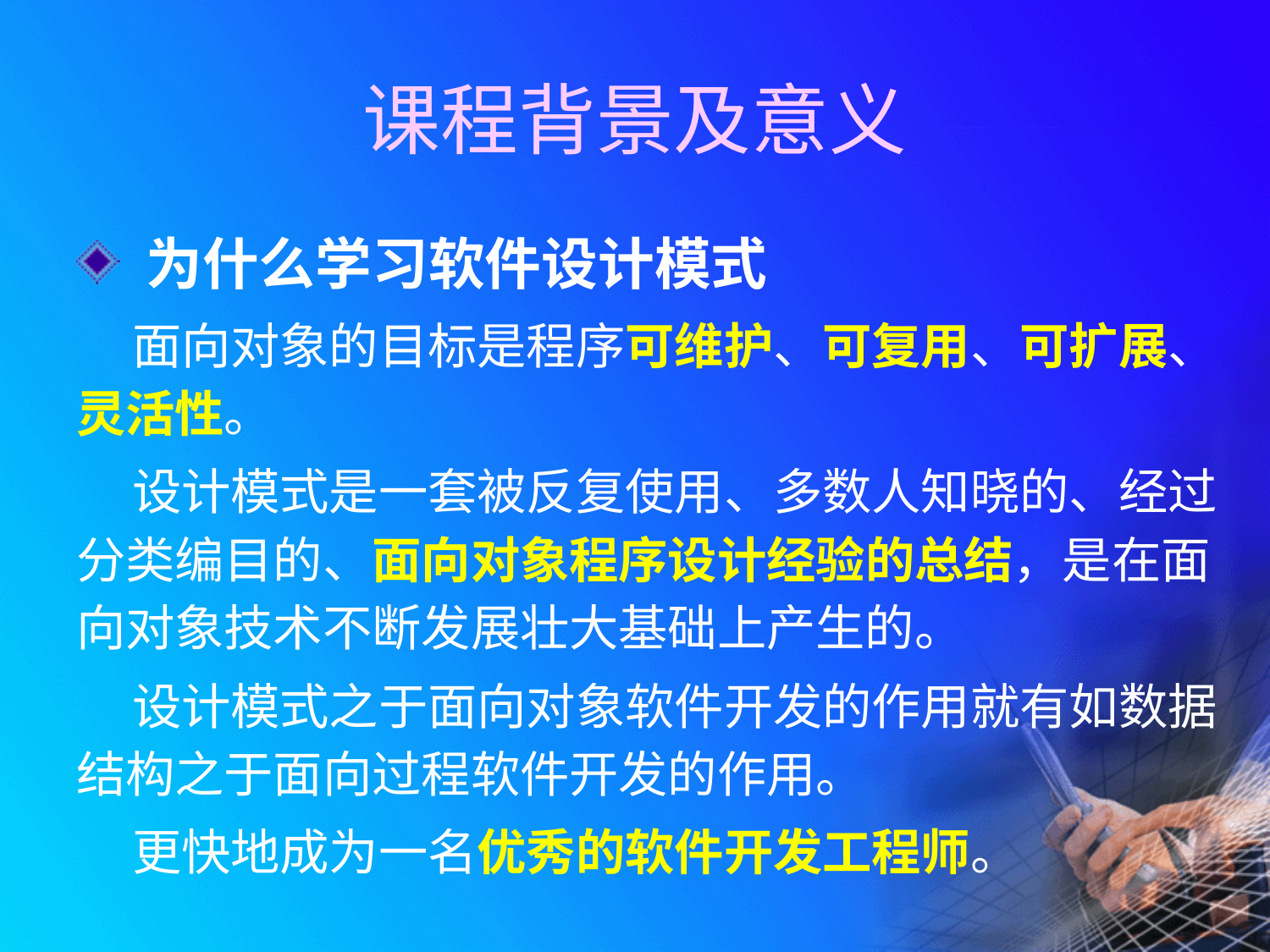

# 课程背景及意义
 为什么学习软件设计模式
    面向对象的目标是程序可维护、可复用、可扩展、灵活性。
    设计模式是一套被反复使用、多数人知晓的、经过分类编目的、面向对象程序设计经验的总结，是在面向对象技术不断发展壮大基础上产生的。
    设计模式之于面向对象软件开发的作用就有如数据结构之于面向过程软件开发的作用。
    更快地成为一名优秀的软件开发工程师。